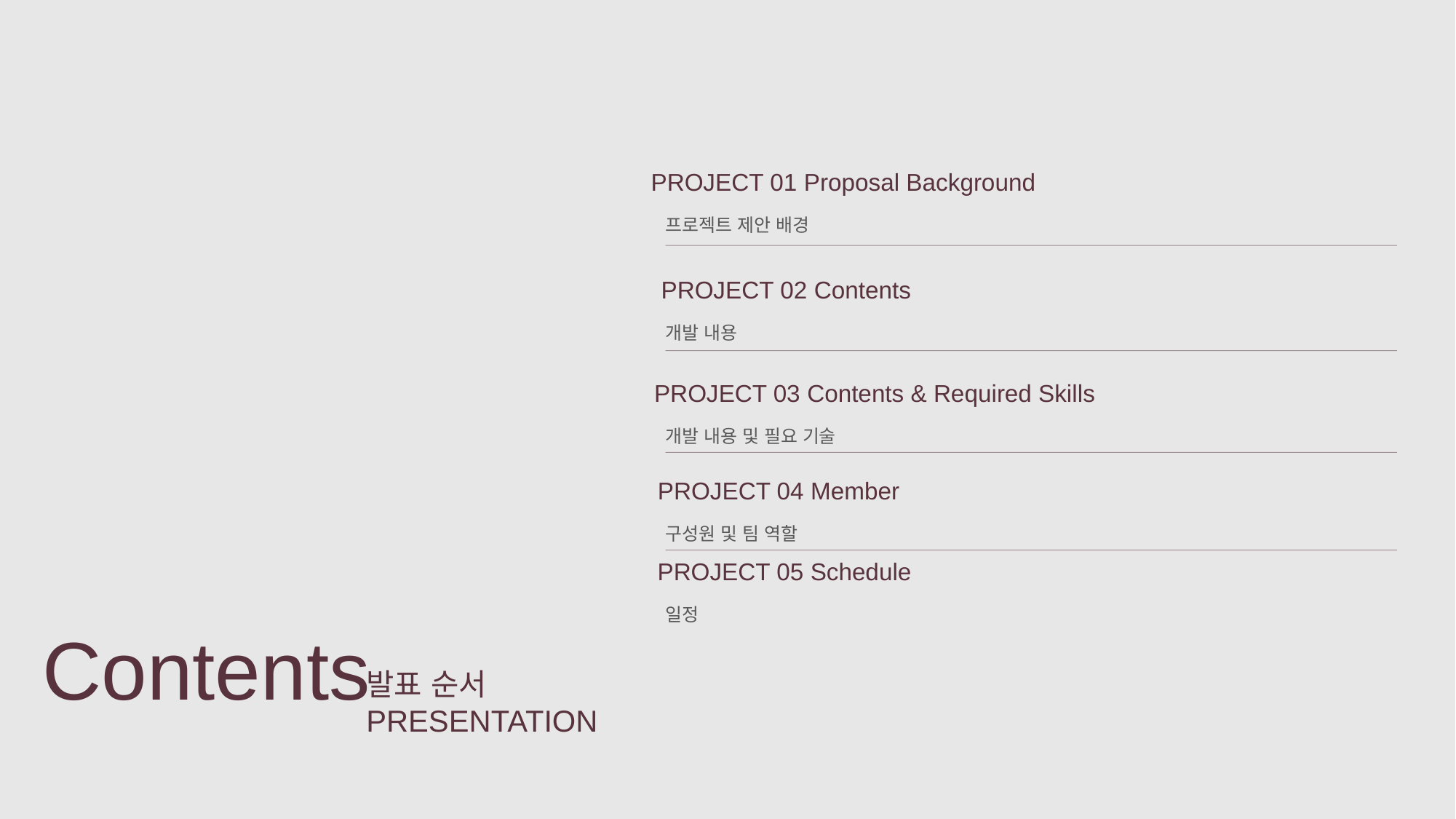

PROJECT 01 Proposal Background
프로젝트 제안 배경
PROJECT 02 Contents
개발 내용
PROJECT 03 Contents & Required Skills
개발 내용 및 필요 기술
PROJECT 04 Member
구성원 및 팀 역할
PROJECT 05 Schedule
일정
Contents
발표 순서
PRESENTATION